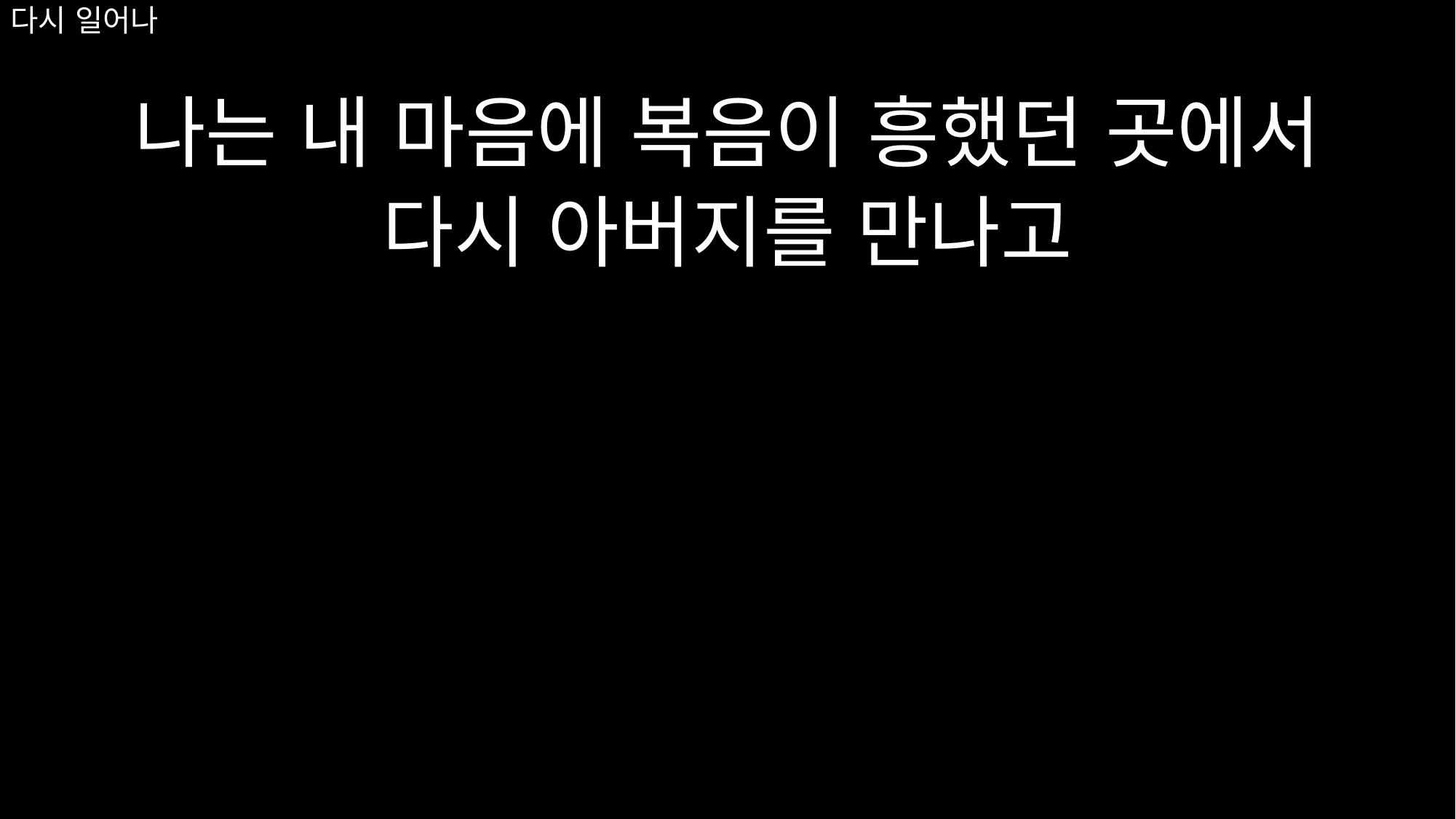

# 다시 일어나
나는 내 마음에 복음이 흥했던 곳에서
다시 아버지를 만나고